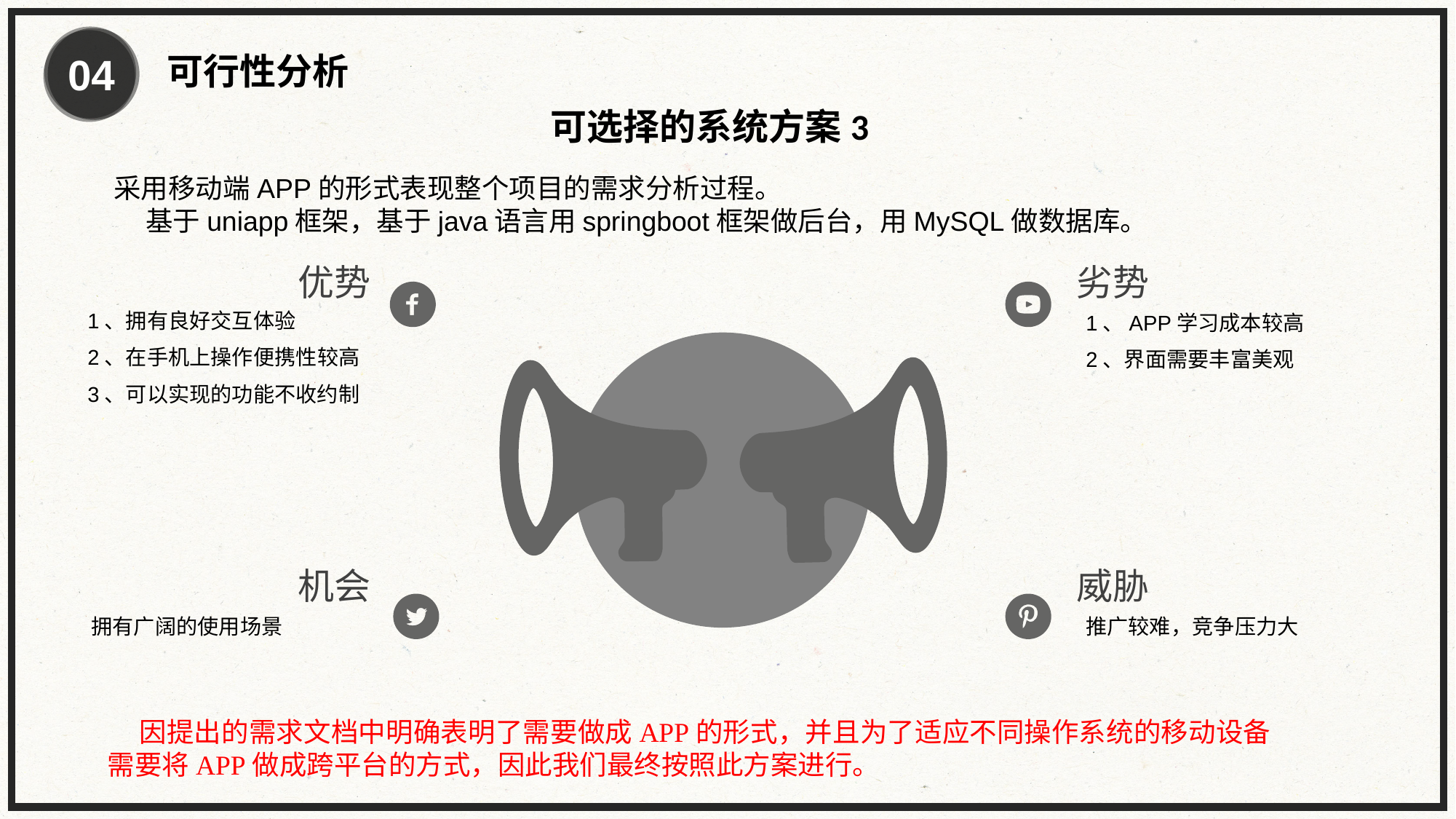

04
可行性分析
可选择的系统方案3
采用移动端APP的形式表现整个项目的需求分析过程。
基于uniapp框架，基于java语言用springboot框架做后台，用MySQL做数据库。

优势
1、拥有良好交互体验
2、在手机上操作便携性较高
3、可以实现的功能不收约制
劣势
1、APP学习成本较高
2、界面需要丰富美观

机会
拥有广阔的使用场景
威胁
推广较难，竞争压力大

因提出的需求文档中明确表明了需要做成APP的形式，并且为了适应不同操作系统的移动设备需要将APP做成跨平台的方式，因此我们最终按照此方案进行。